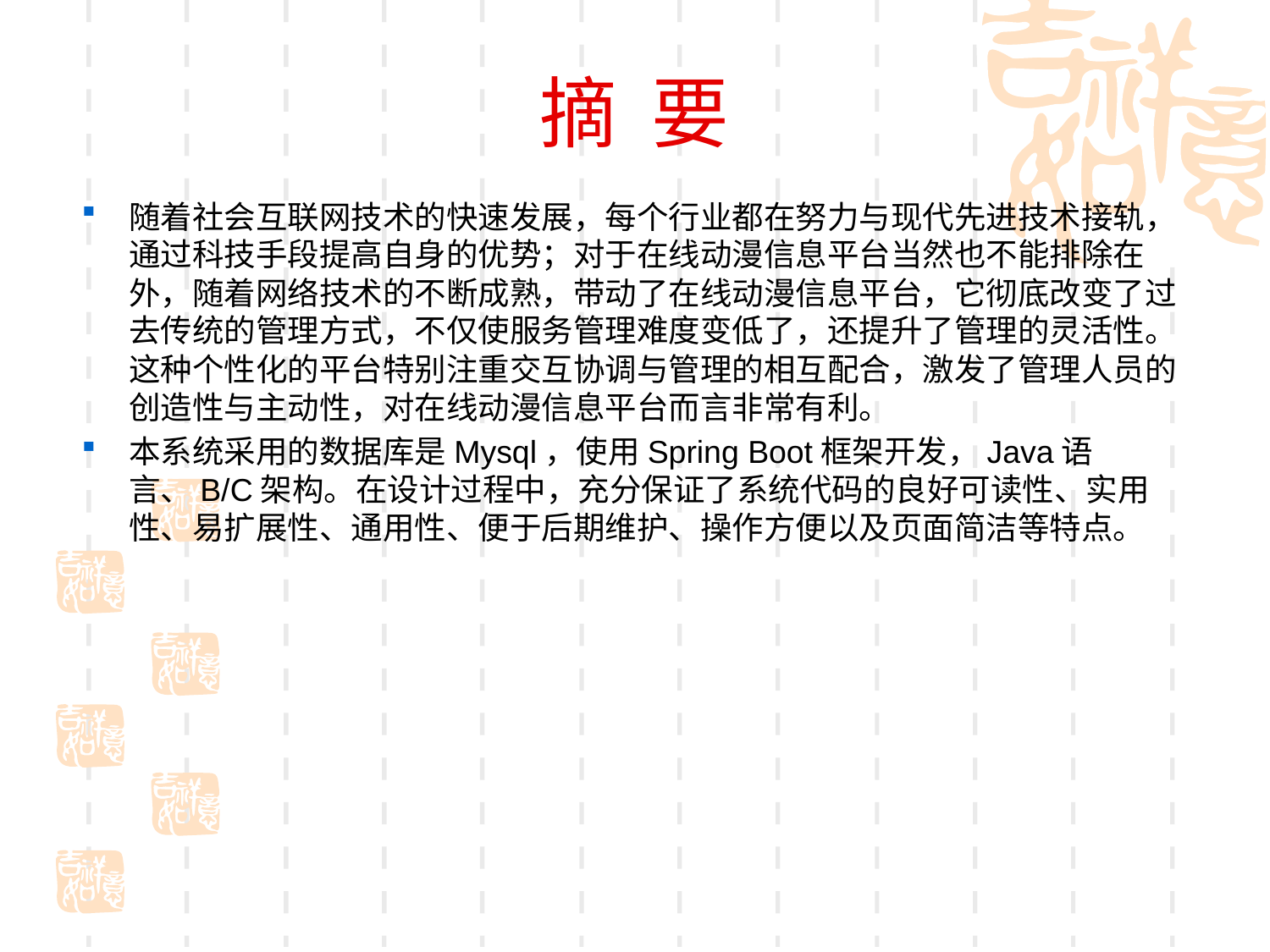

# 摘  要
随着社会互联网技术的快速发展，每个行业都在努力与现代先进技术接轨，通过科技手段提高自身的优势；对于在线动漫信息平台当然也不能排除在外，随着网络技术的不断成熟，带动了在线动漫信息平台，它彻底改变了过去传统的管理方式，不仅使服务管理难度变低了，还提升了管理的灵活性。这种个性化的平台特别注重交互协调与管理的相互配合，激发了管理人员的创造性与主动性，对在线动漫信息平台而言非常有利。
本系统采用的数据库是Mysql，使用Spring Boot框架开发，Java语言、B/C架构。在设计过程中，充分保证了系统代码的良好可读性、实用性、易扩展性、通用性、便于后期维护、操作方便以及页面简洁等特点。